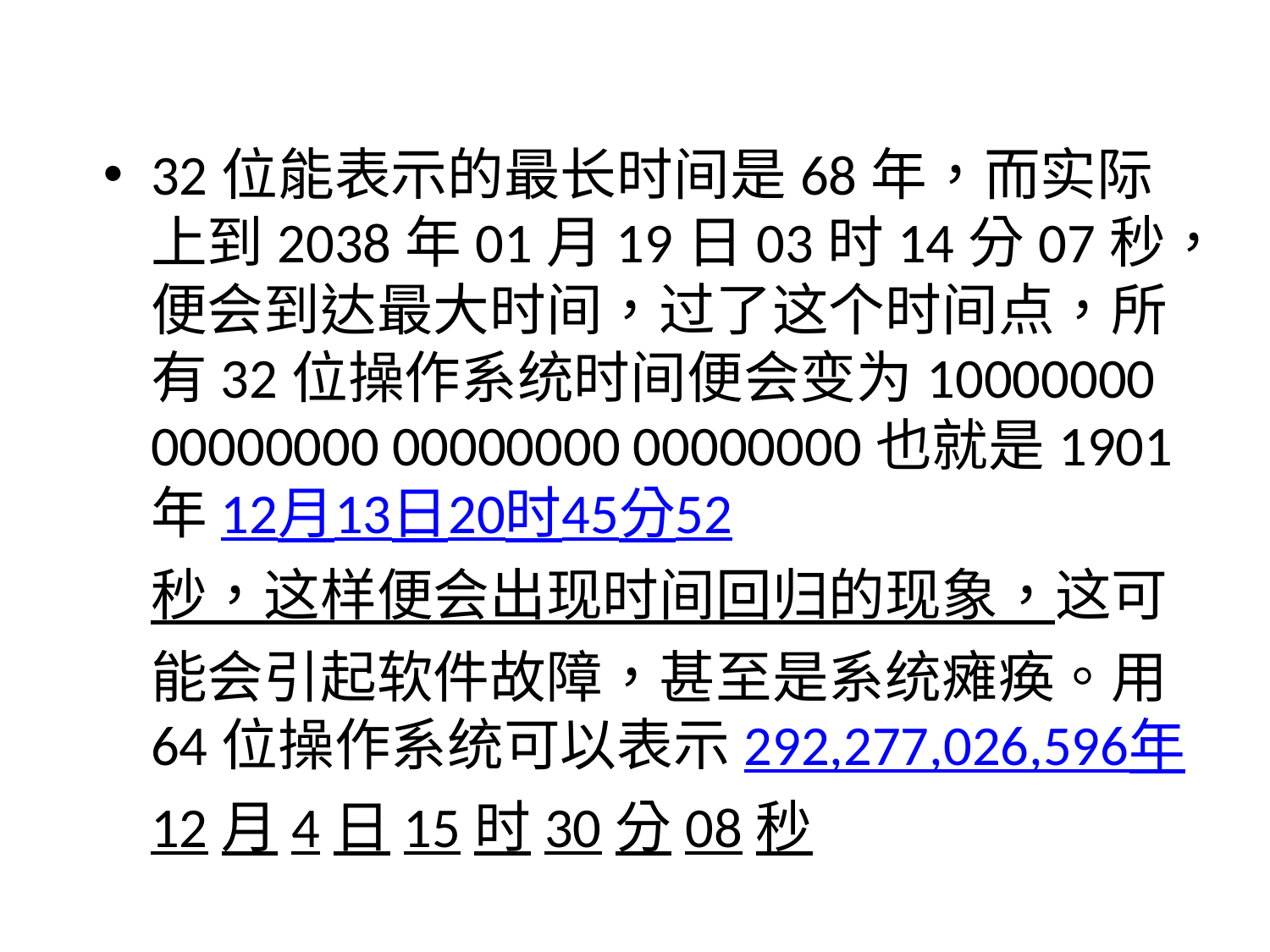

32位能表示的最长时间是68年，而实际上到2038年01月19日03时14分07秒，便会到达最大时间，过了这个时间点，所有32位操作系统时间便会变为10000000 00000000 00000000 00000000 也就是1901年12月13日20时45分52秒，这样便会出现时间回归的现象，这可能会引起软件故障，甚至是系统瘫痪。用64位操作系统可以表示292,277,026,596年 12月4日15时30分08秒